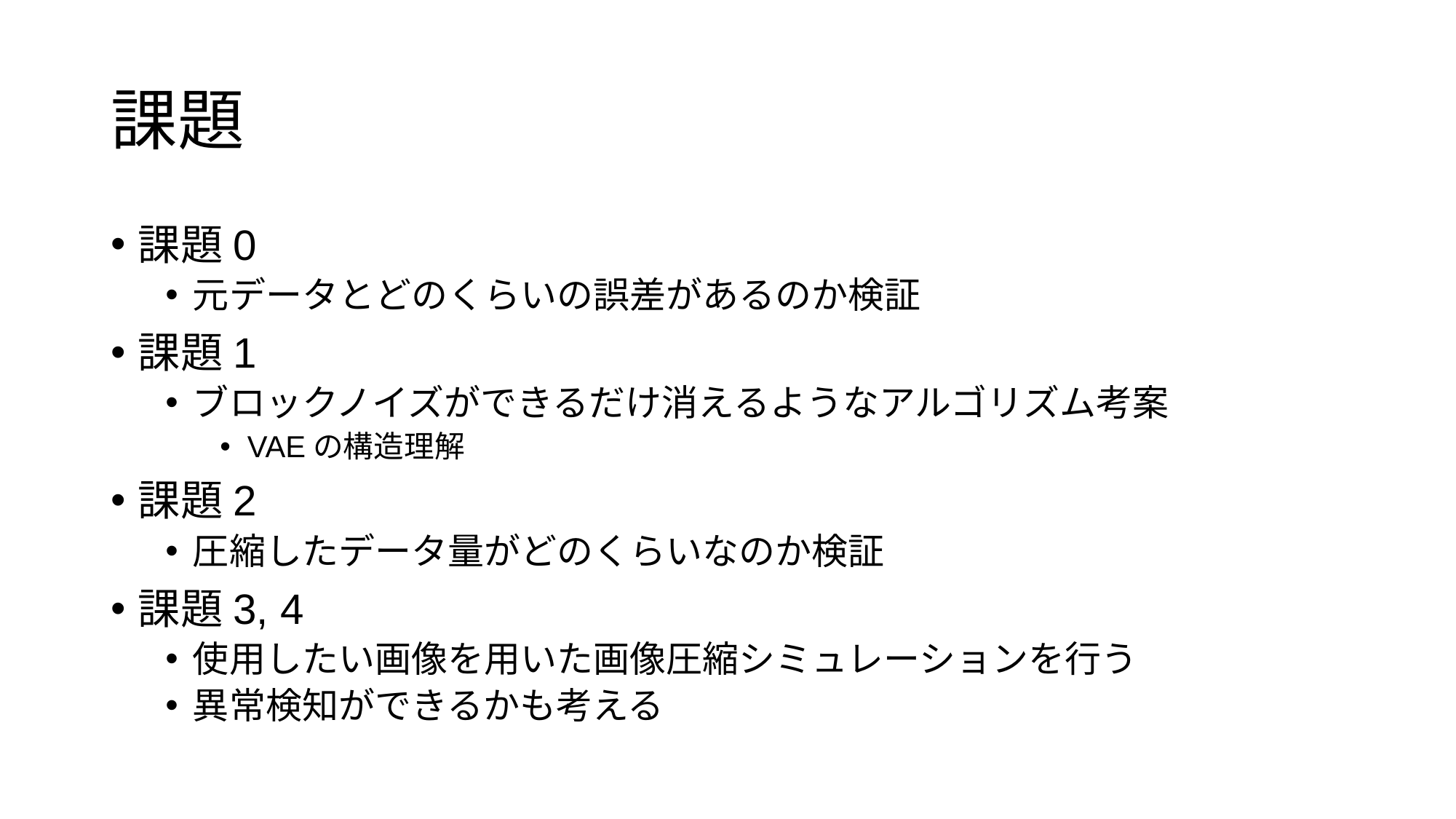

# 課題
課題0
元データとどのくらいの誤差があるのか検証
課題1
ブロックノイズができるだけ消えるようなアルゴリズム考案
VAEの構造理解
課題2
圧縮したデータ量がどのくらいなのか検証
課題3, 4
使用したい画像を用いた画像圧縮シミュレーションを行う
異常検知ができるかも考える